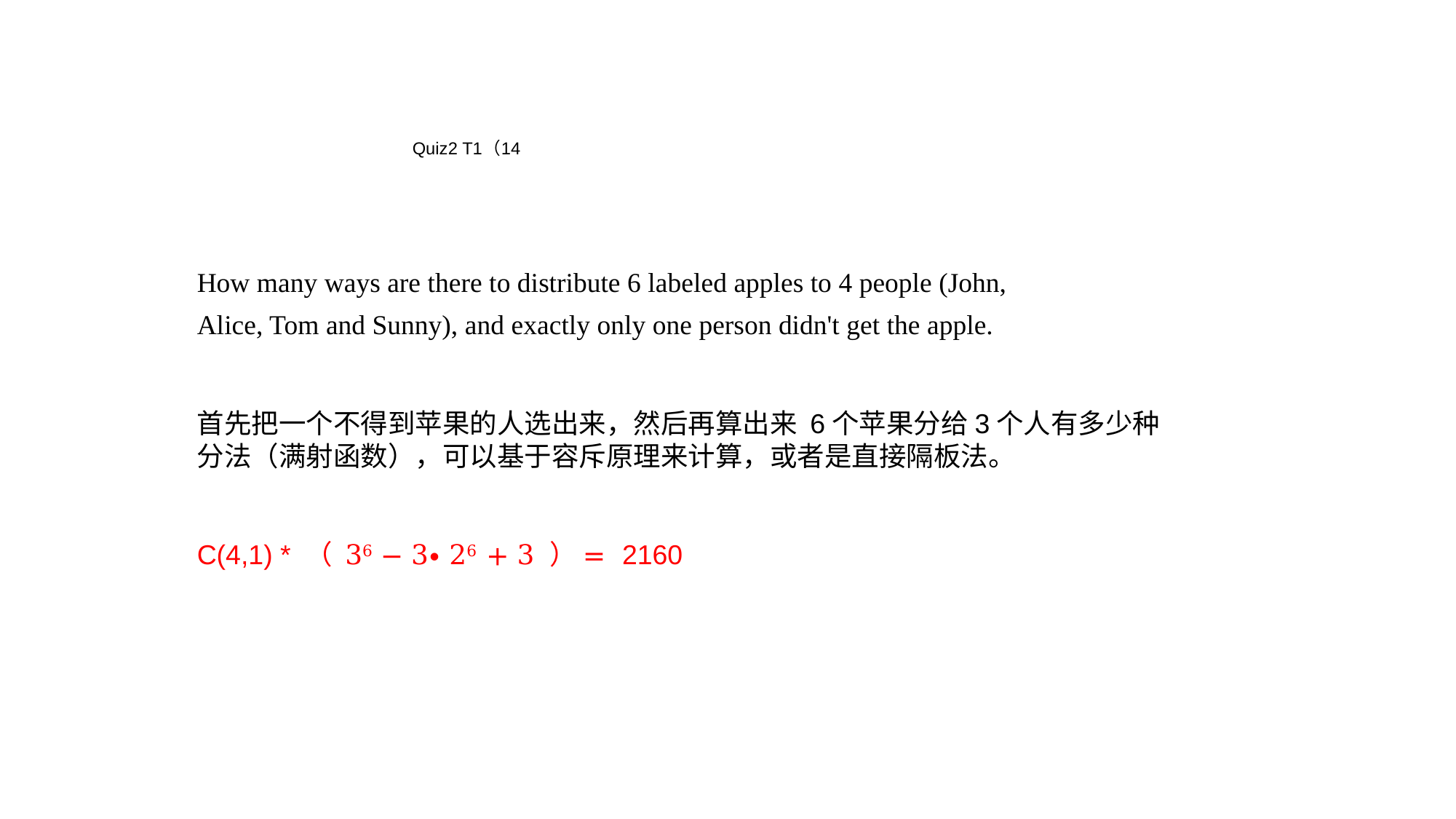

# Quiz2 T1（14
How many ways are there to distribute 6 labeled apples to 4 people (John, Alice, Tom and Sunny), and exactly only one person didn't get the apple.
首先把一个不得到苹果的人选出来，然后再算出来 6个苹果分给3个人有多少种分法（满射函数），可以基于容斥原理来计算，或者是直接隔板法。

C(4,1) * （ 36 − 3∙ 26  + 3 ）=  2160